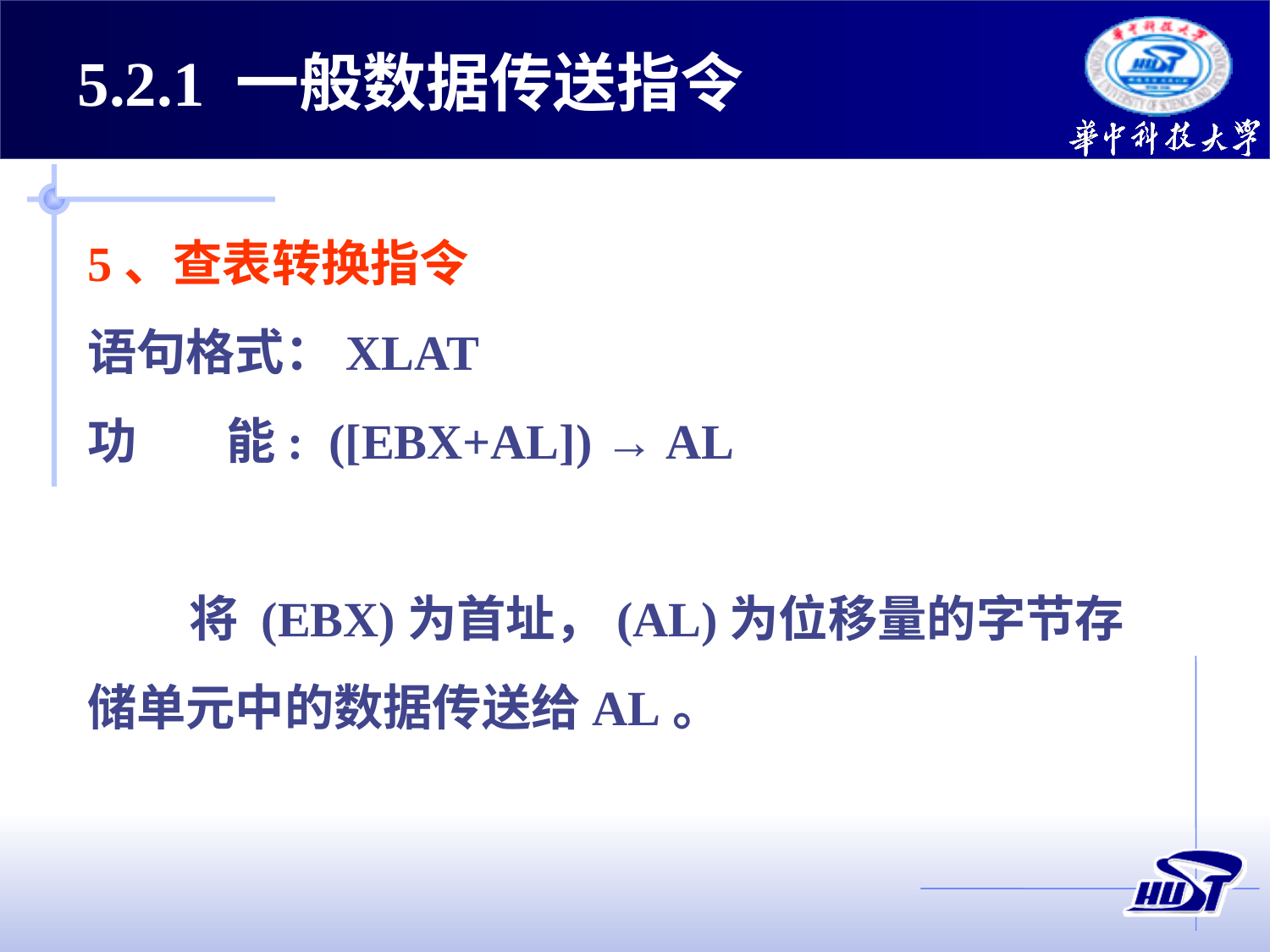

5.2.1 一般数据传送指令
5、查表转换指令
语句格式：XLAT
功        能:  ([EBX+AL]) → AL

        将 (EBX)为首址，(AL)为位移量的字节存储单元中的数据传送给AL。